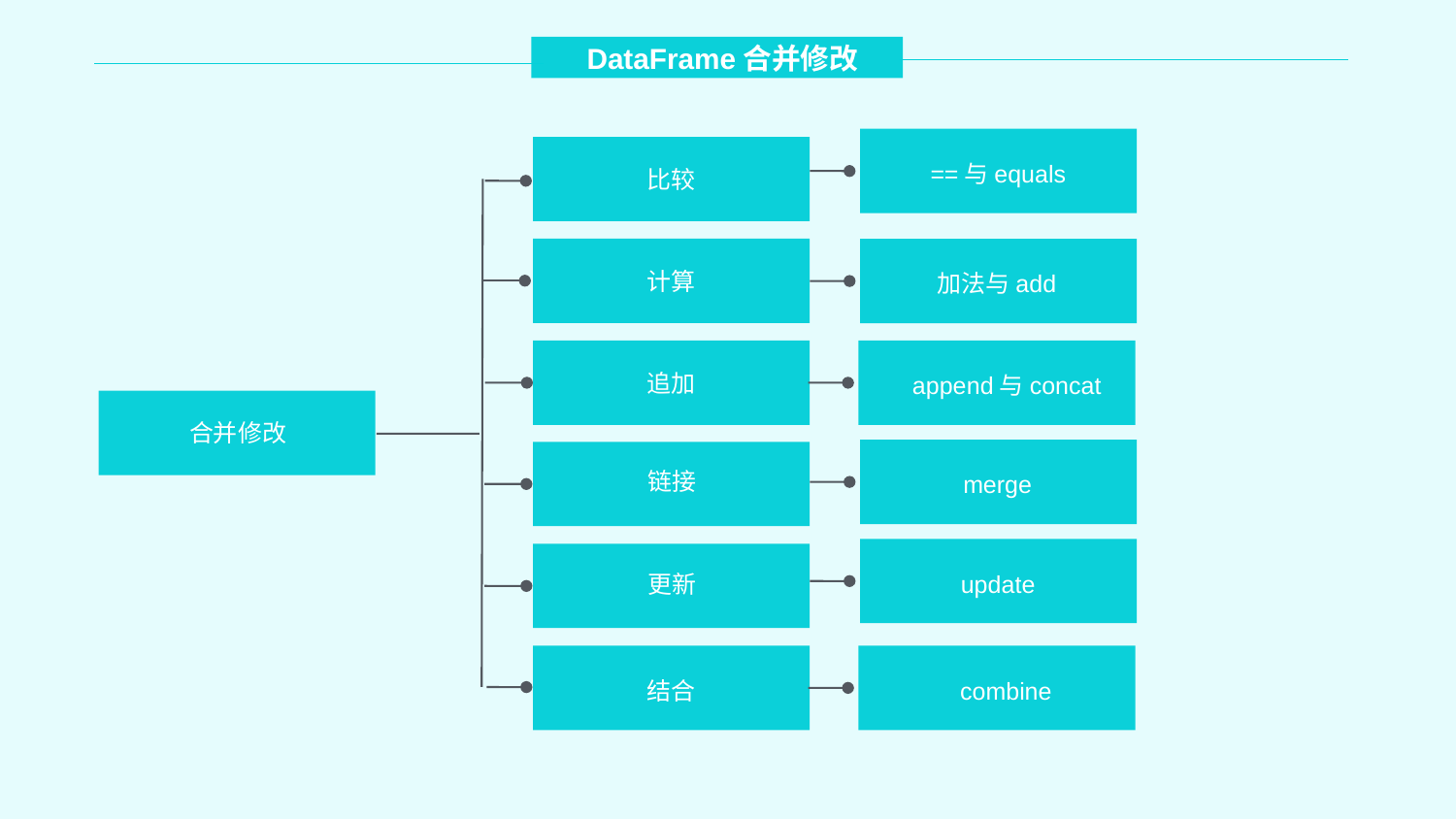

DataFrame合并修改

==与equals

比较

计算

加法与add

追加

append与concat

合并修改

merge

链接

update

更新

结合

combine